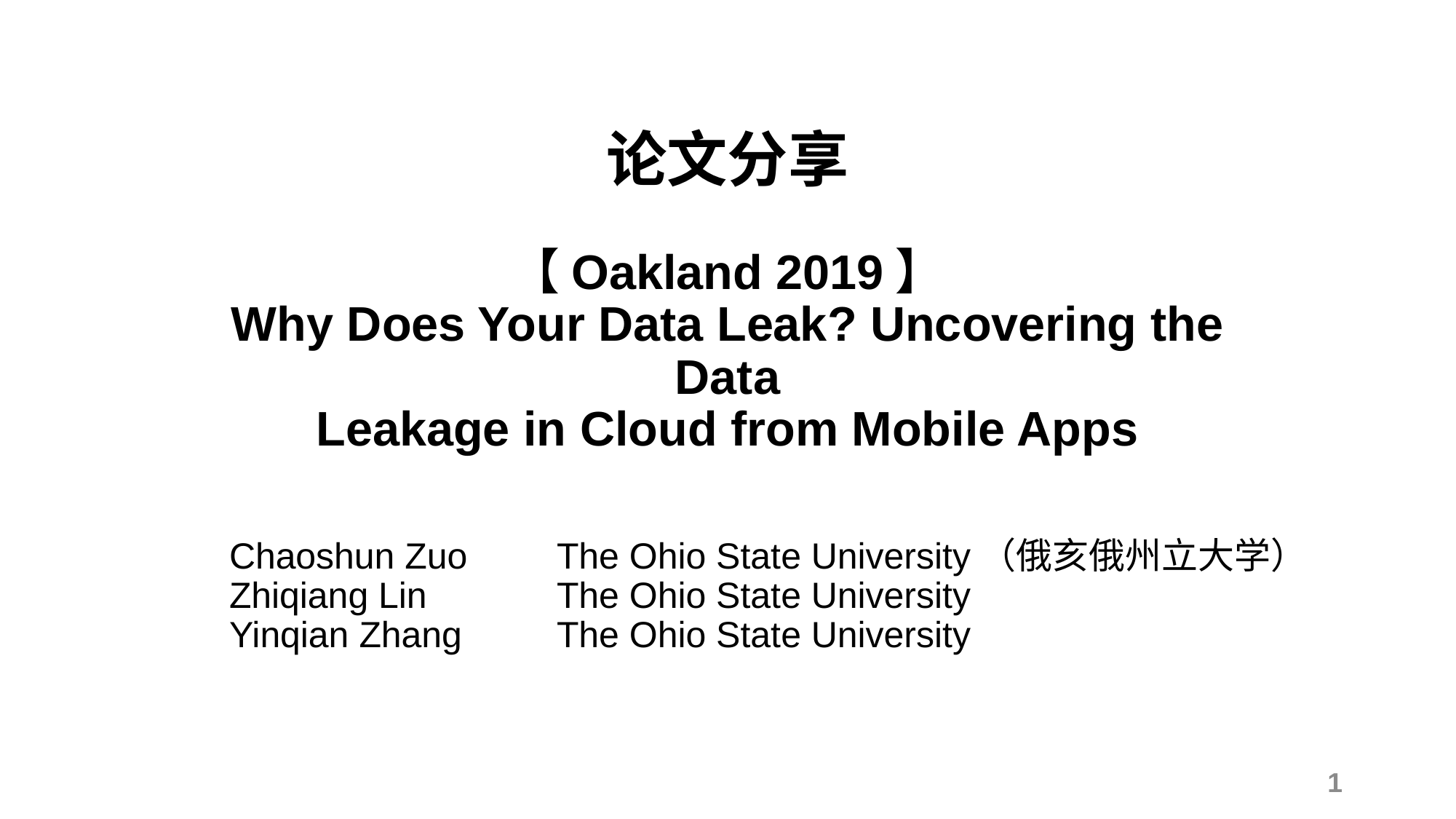

# 论文分享 【Oakland 2019】 Why Does Your Data Leak? Uncovering the Data Leakage in Cloud from Mobile Apps
		Chaoshun Zuo	The Ohio State University（俄亥俄州立大学）
		Zhiqiang Lin		The Ohio State University
		Yinqian Zhang	The Ohio State University
1